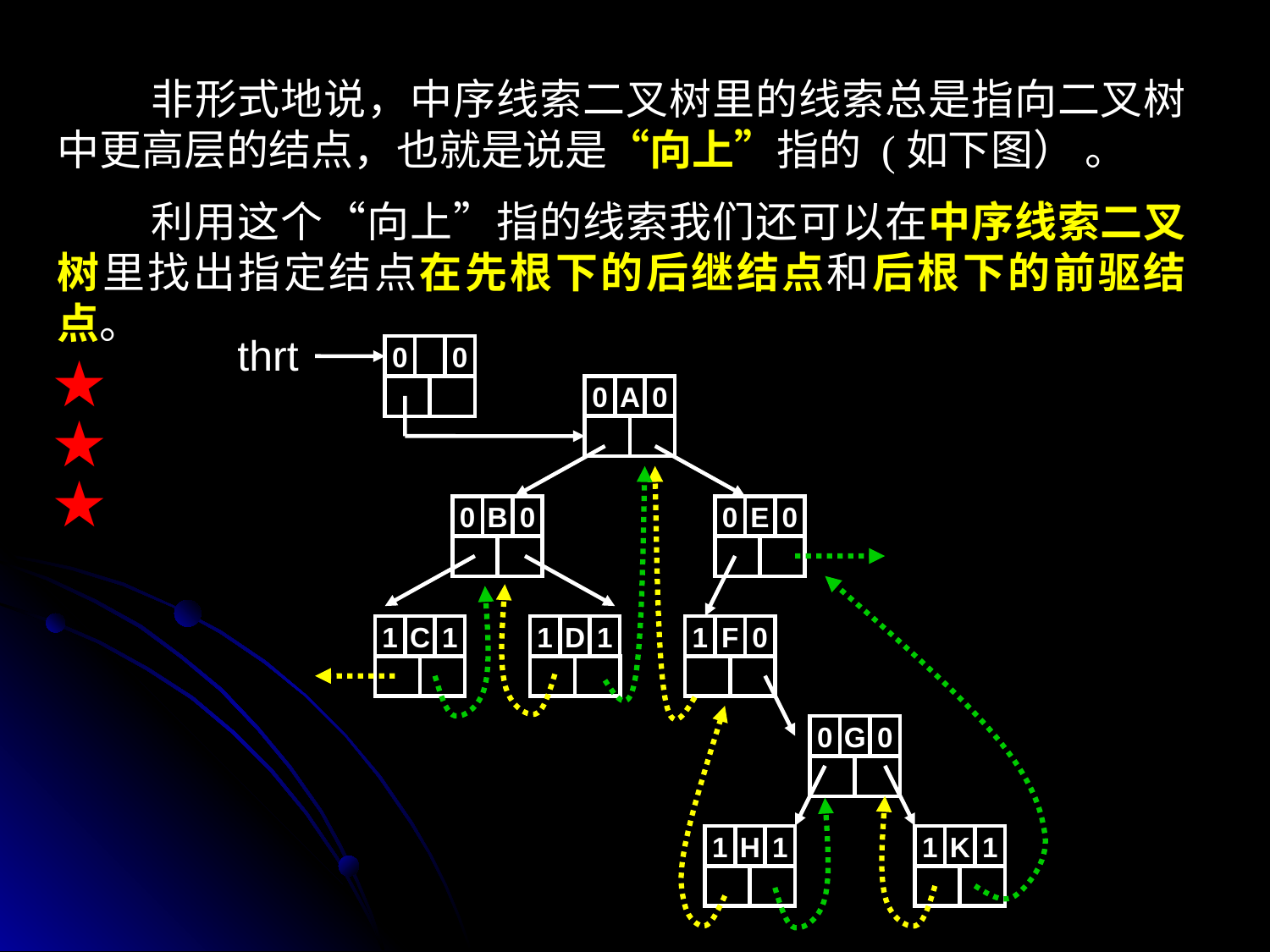

非形式地说，中序线索二叉树里的线索总是指向二叉树中更高层的结点，也就是说是“向上”指的 (如下图） 。
        利用这个“向上”指的线索我们还可以在中序线索二叉树里找出指定结点在先根下的后继结点和后根下的前驱结点。
thrt
0

0

★

0
A
0

★

★

0
B
0

0
E
0

1
C
1

1
D
1

1
F
0

0
G
0

1
H
1

1
K
1